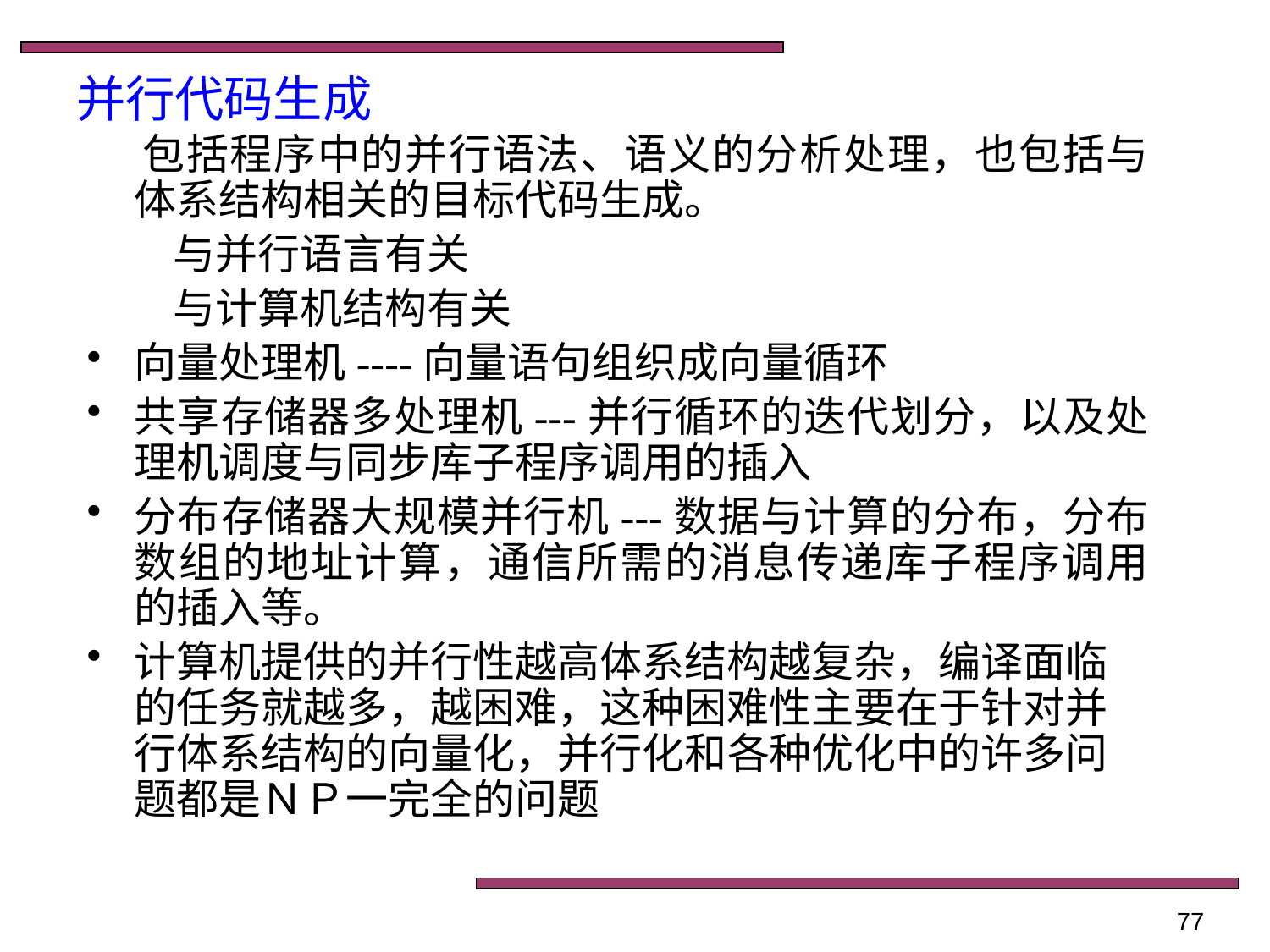

# 并行代码生成
    包括程序中的并行语法、语义的分析处理，也包括与体系结构相关的目标代码生成。
        与并行语言有关
        与计算机结构有关
向量处理机----向量语句组织成向量循环
共享存储器多处理机---并行循环的迭代划分，以及处理机调度与同步库子程序调用的插入
分布存储器大规模并行机---数据与计算的分布，分布数组的地址计算，通信所需的消息传递库子程序调用的插入等。
计算机提供的并行性越高体系结构越复杂，编译面临的任务就越多，越困难，这种困难性主要在于针对并行体系结构的向量化，并行化和各种优化中的许多问题都是ＮＰ一完全的问题
77